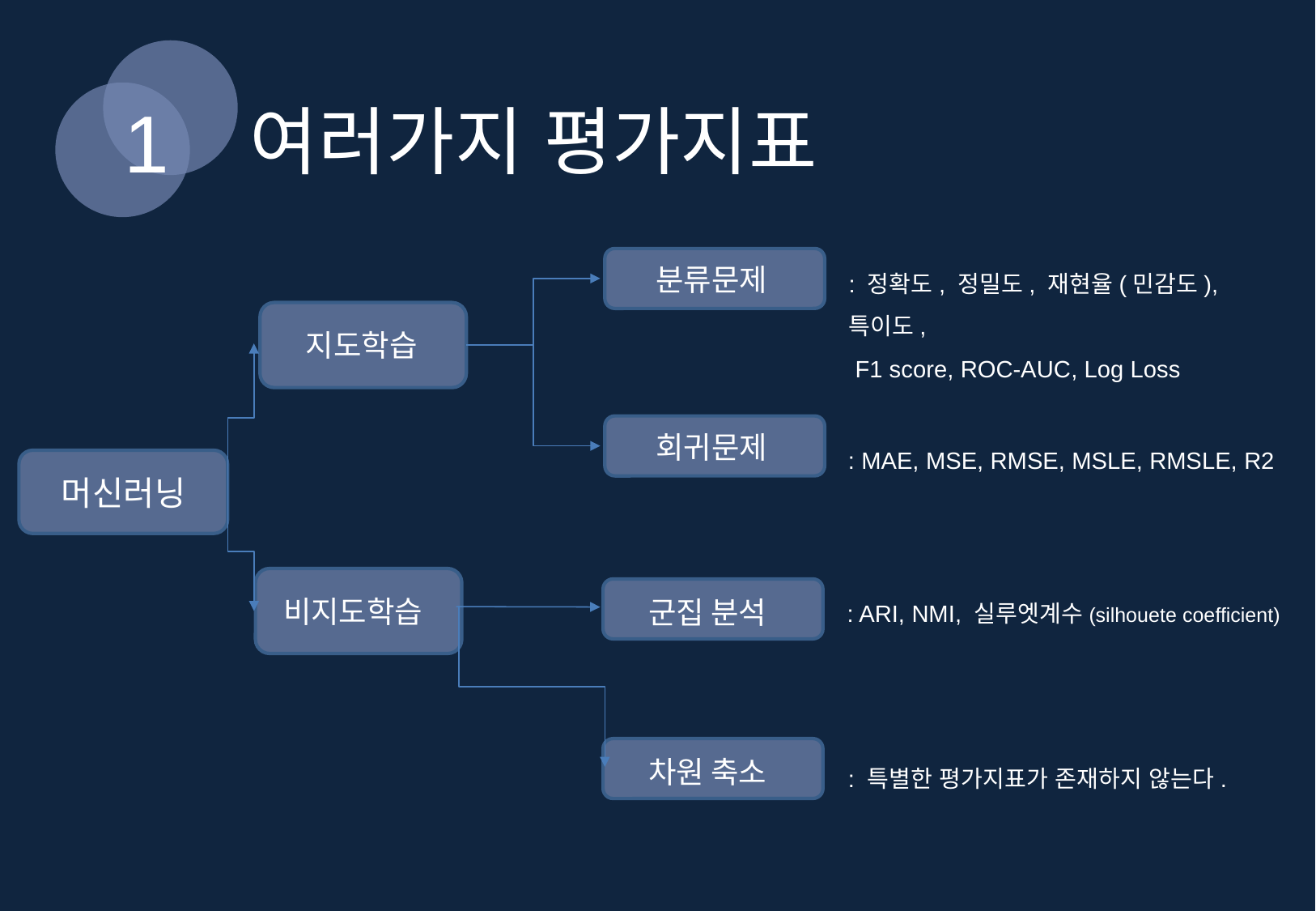

1
여러가지 평가지표

: 정확도, 정밀도, 재현율(민감도), 특이도,
 F1 score, ROC-AUC, Log Loss
분류문제

지도학습

회귀문제
: MAE, MSE, RMSE, MSLE, RMSLE, R2

머신러닝

: ARI, NMI, 실루엣계수(silhouete coefficient)

비지도학습
군집 분석

: 특별한 평가지표가 존재하지 않는다.
차원 축소